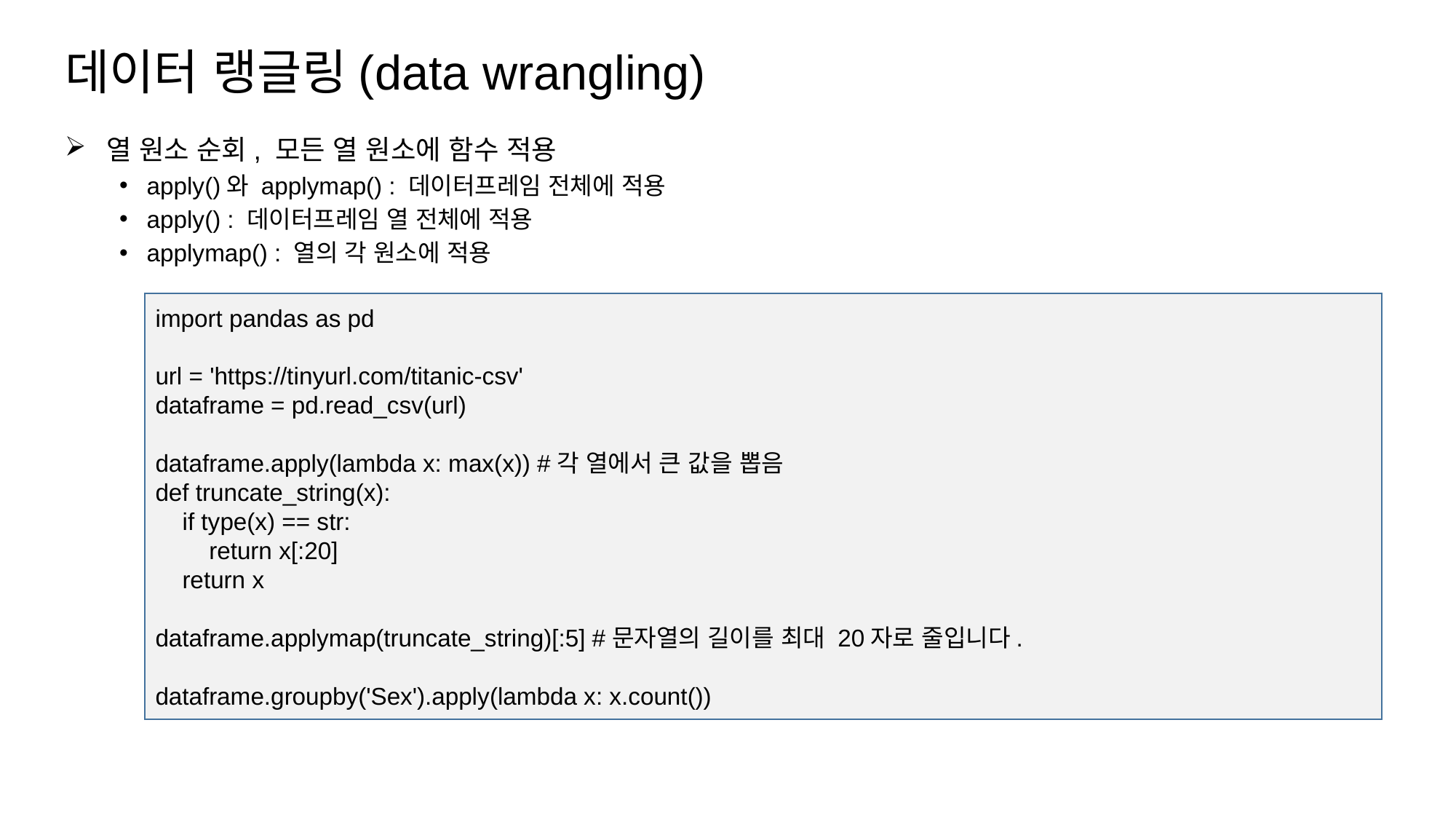

# 데이터 랭글링(data wrangling)
 열 원소 순회, 모든 열 원소에 함수 적용
apply()와 applymap() : 데이터프레임 전체에 적용
apply() : 데이터프레임 열 전체에 적용
applymap() : 열의 각 원소에 적용
import pandas as pd

url = 'https://tinyurl.com/titanic-csv'
dataframe = pd.read_csv(url)

dataframe.apply(lambda x: max(x)) #각 열에서 큰 값을 뽑음
def truncate_string(x):
    if type(x) == str:
        return x[:20]
    return x

dataframe.applymap(truncate_string)[:5] #문자열의 길이를 최대 20자로 줄입니다.

dataframe.groupby('Sex').apply(lambda x: x.count())